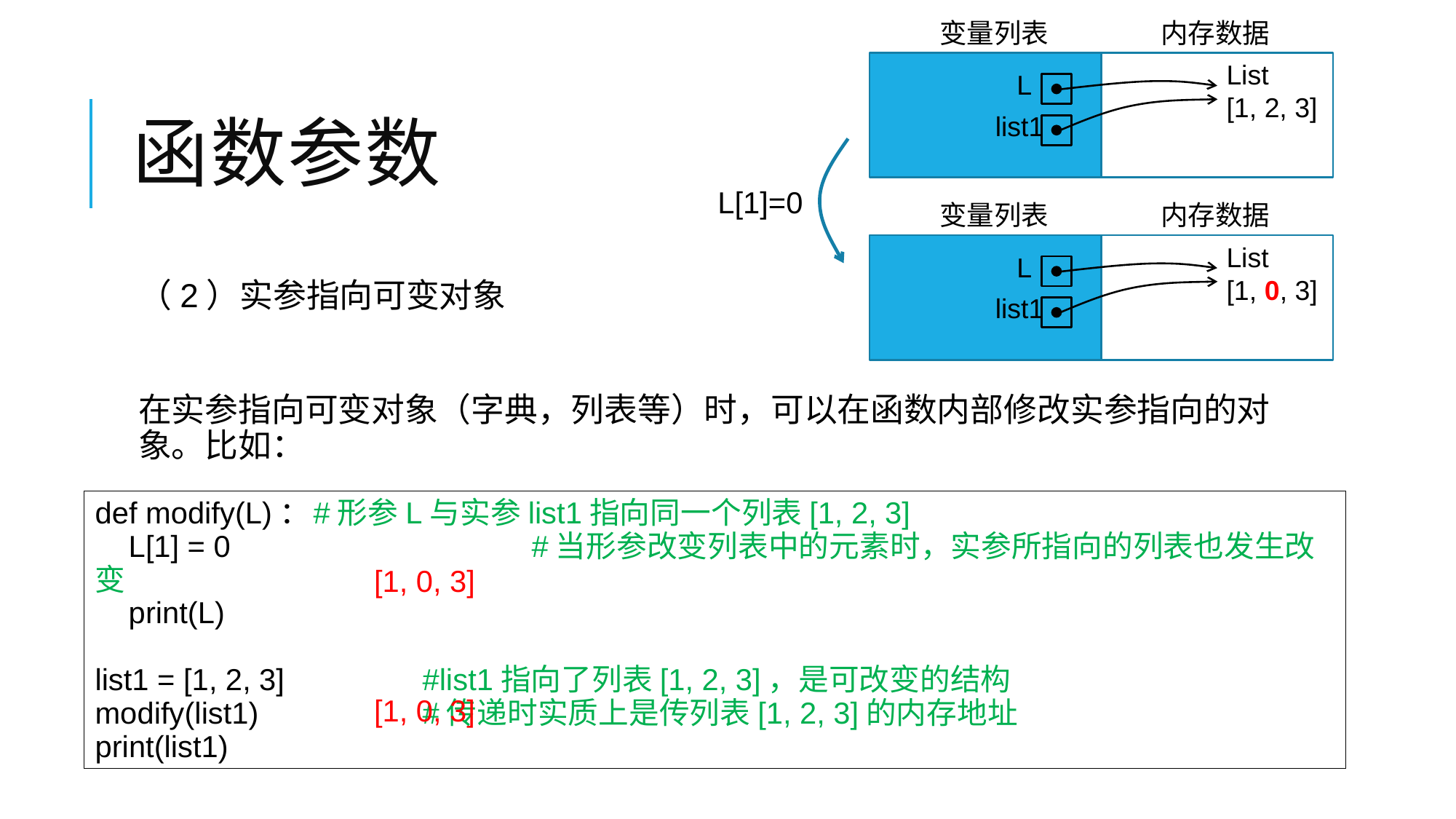

变量列表
内存数据
List
[1, 2, 3]

L

list1

# 函数参数

L[1]=0
变量列表
内存数据
List
[1, 0, 3]

L

list1

（2）实参指向可变对象

在实参指向可变对象（字典，列表等）时，可以在函数内部修改实参指向的对象。比如：

def modify(L)：	#形参L与实参list1指向同一个列表[1, 2, 3]
    L[1] = 0			#当形参改变列表中的元素时，实参所指向的列表也发生改变
    print(L)

list1 = [1, 2, 3]		#list1指向了列表[1, 2, 3]，是可改变的结构
modify(list1)		#传递时实质上是传列表[1, 2, 3]的内存地址
print(list1)
[1, 0, 3]
[1, 0, 3]